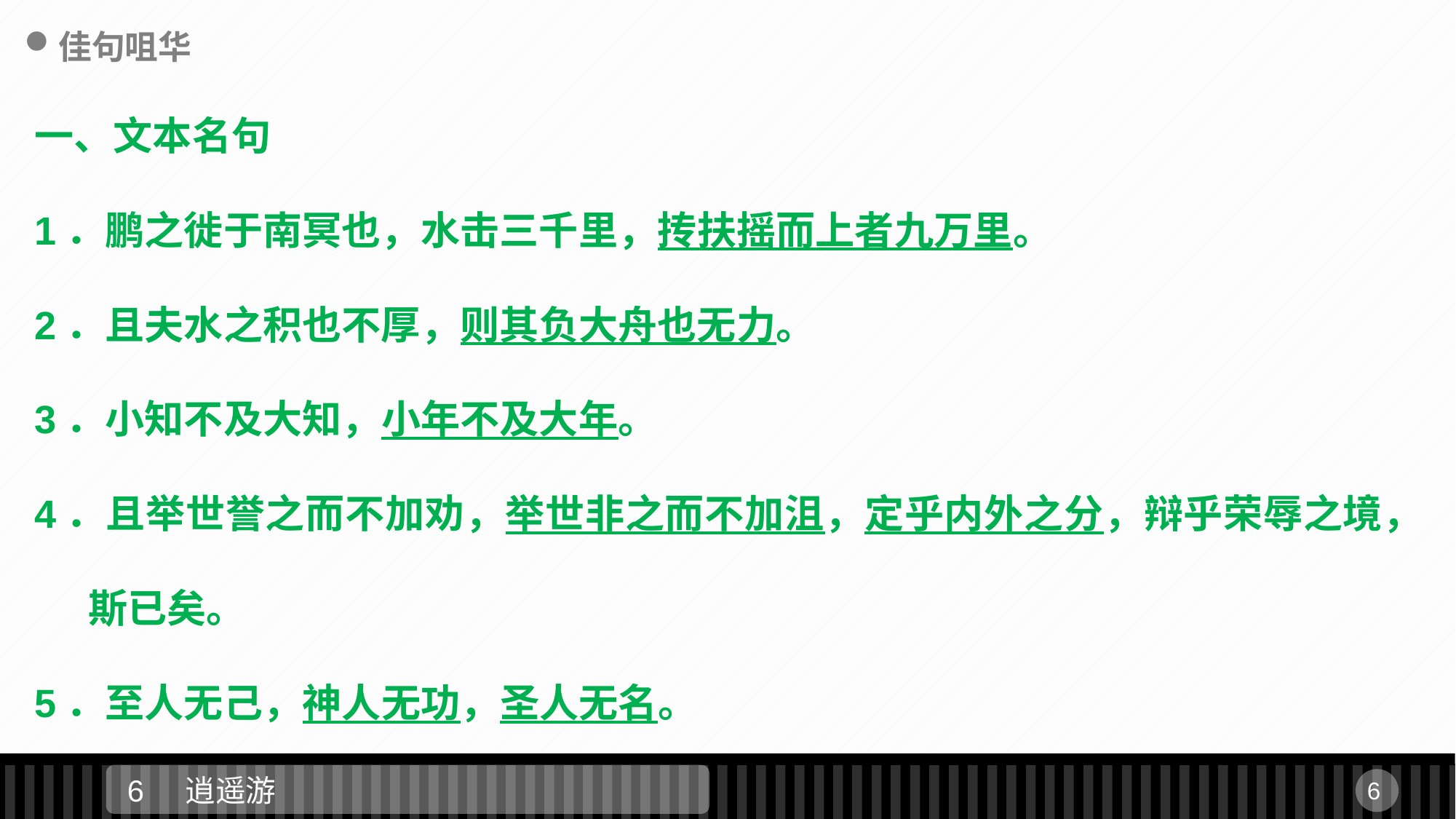

佳句咀华
一、文本名句
1．鹏之徙于南冥也，水击三千里，抟扶摇而上者九万里。
2．且夫水之积也不厚，则其负大舟也无力。
3．小知不及大知，小年不及大年。
4．且举世誉之而不加劝，举世非之而不加沮，定乎内外之分，辩乎荣辱之境，
     斯已矣。
5．至人无己，神人无功，圣人无名。